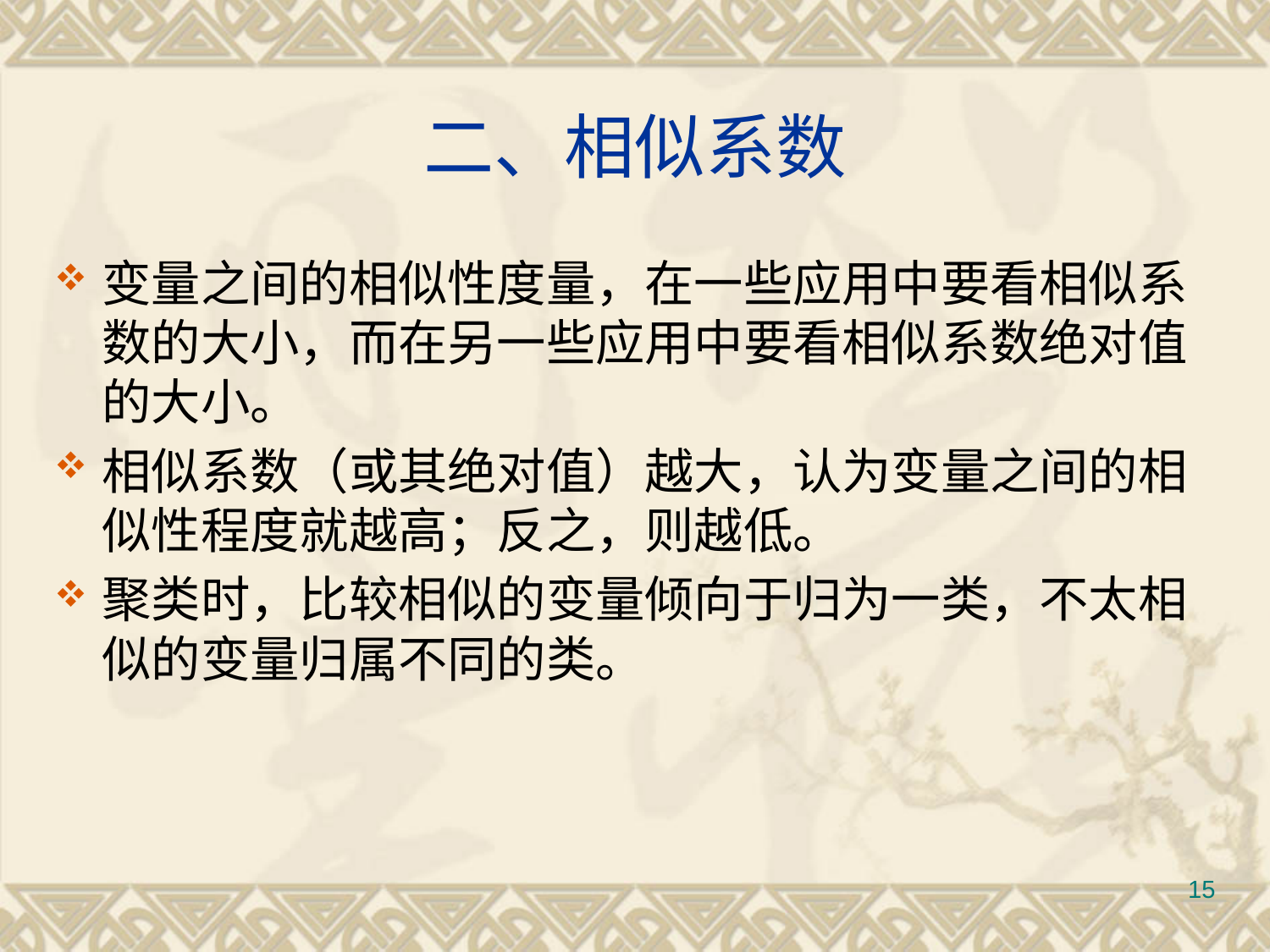

# 二、相似系数
变量之间的相似性度量，在一些应用中要看相似系数的大小，而在另一些应用中要看相似系数绝对值的大小。
相似系数（或其绝对值）越大，认为变量之间的相似性程度就越高；反之，则越低。
聚类时，比较相似的变量倾向于归为一类，不太相似的变量归属不同的类。
15